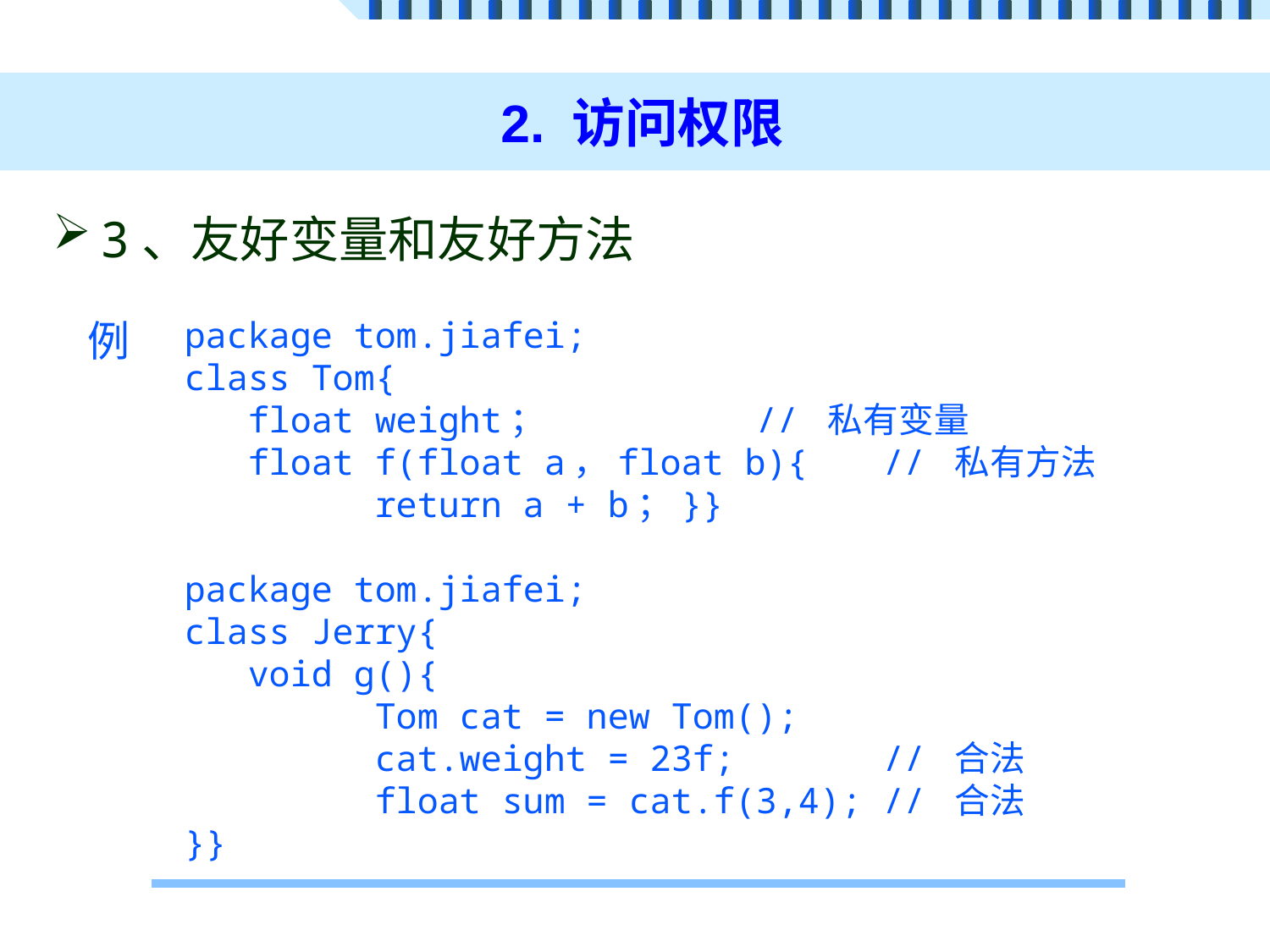

# 2. 访问权限

3、友好变量和友好方法
package tom.jiafei;
class Tom{
	float weight；		// 私有变量
	float f(float a，float b){	// 私有方法
		return a + b；}}

package tom.jiafei;
class Jerry{
	void g(){
		Tom cat = new Tom();
		cat.weight = 23f;		// 合法
		float sum = cat.f(3,4);	// 合法
}}
例